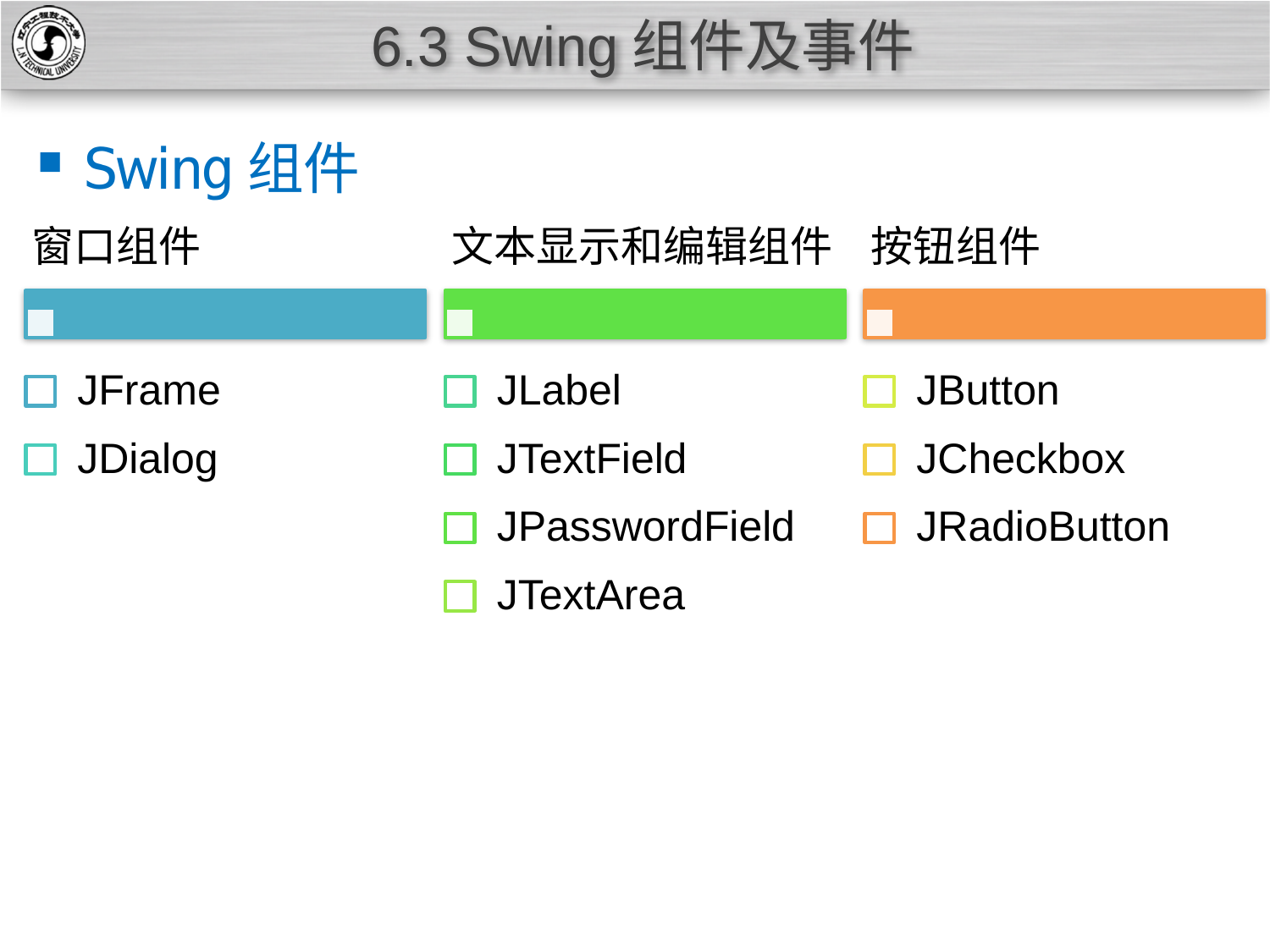

# 6.3 Swing组件及事件
Swing组件
窗口组件
JFrame
JDialog
文本显示和编辑组件
JLabel
JTextField
JPasswordField
JTextArea
按钮组件
JButton
JCheckbox
JRadioButton